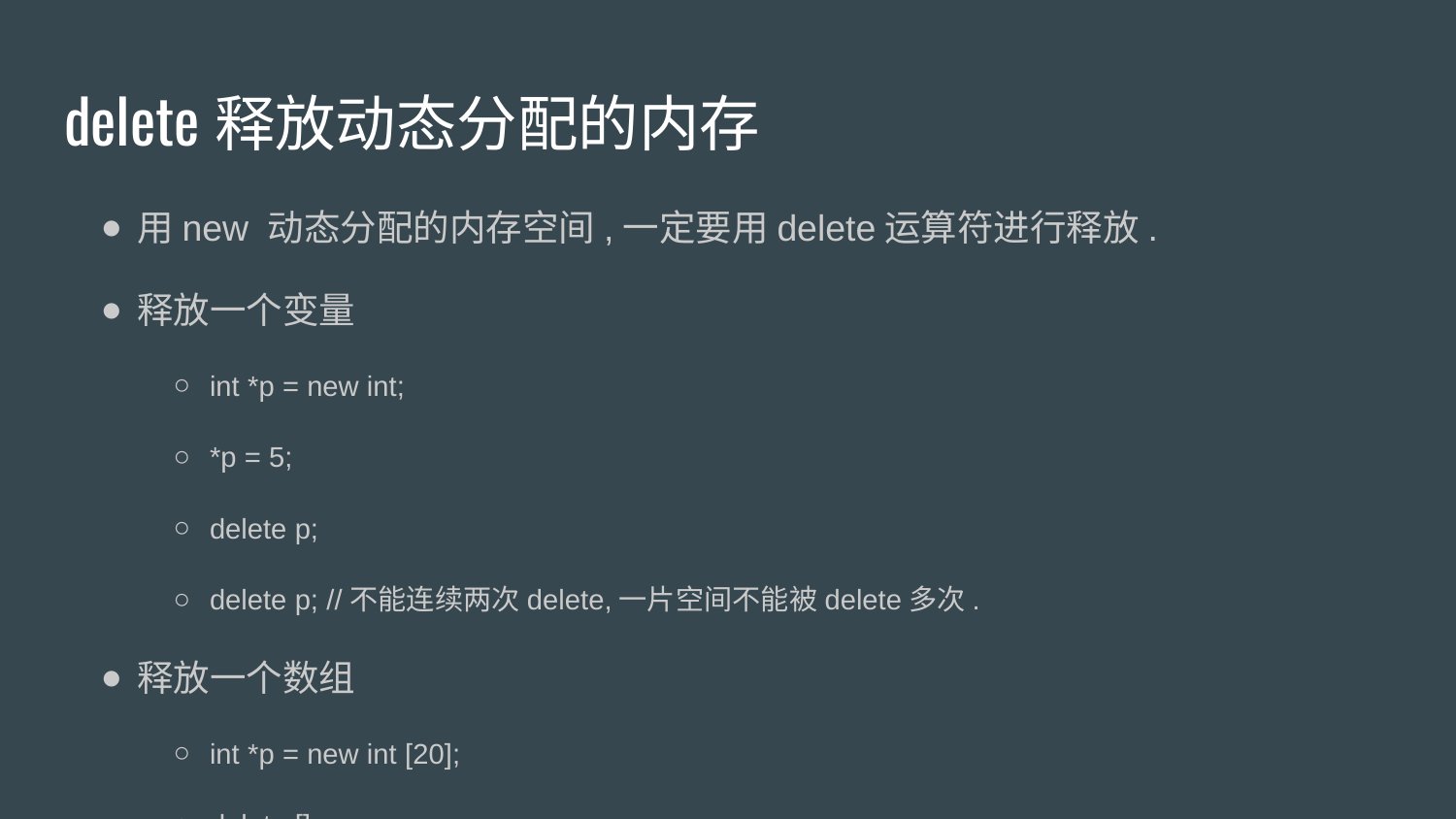

# delete释放动态分配的内存
用new 动态分配的内存空间,一定要用delete运算符进行释放.
释放一个变量
int *p = new int;
*p = 5;
delete p;
delete p; //不能连续两次delete,一片空间不能被delete多次.
释放一个数组
int *p = new int [20];
delete []p;